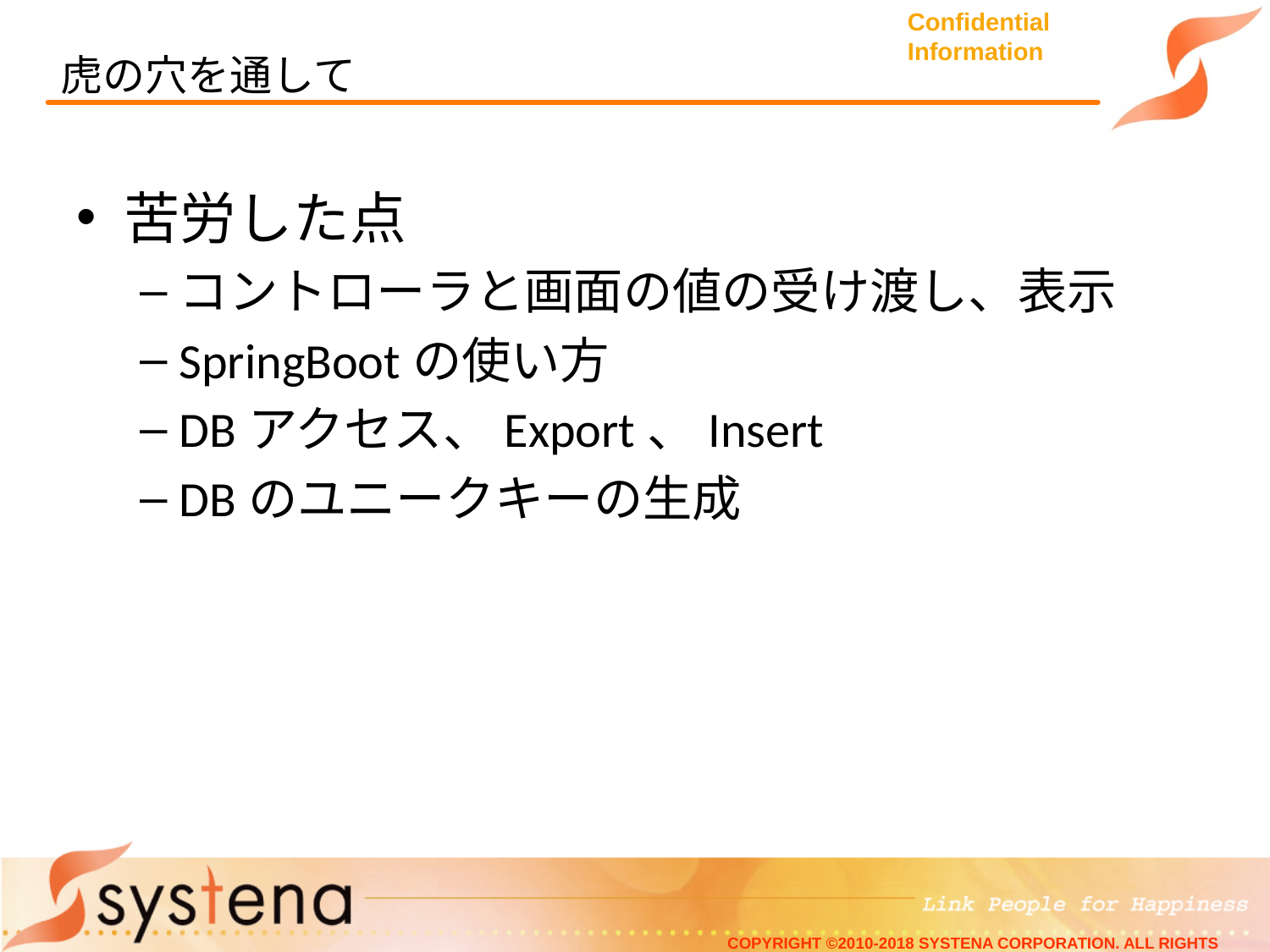

# 虎の穴を通して
苦労した点
コントローラと画面の値の受け渡し、表示
SpringBootの使い方
DBアクセス、Export、Insert
DBのユニークキーの生成